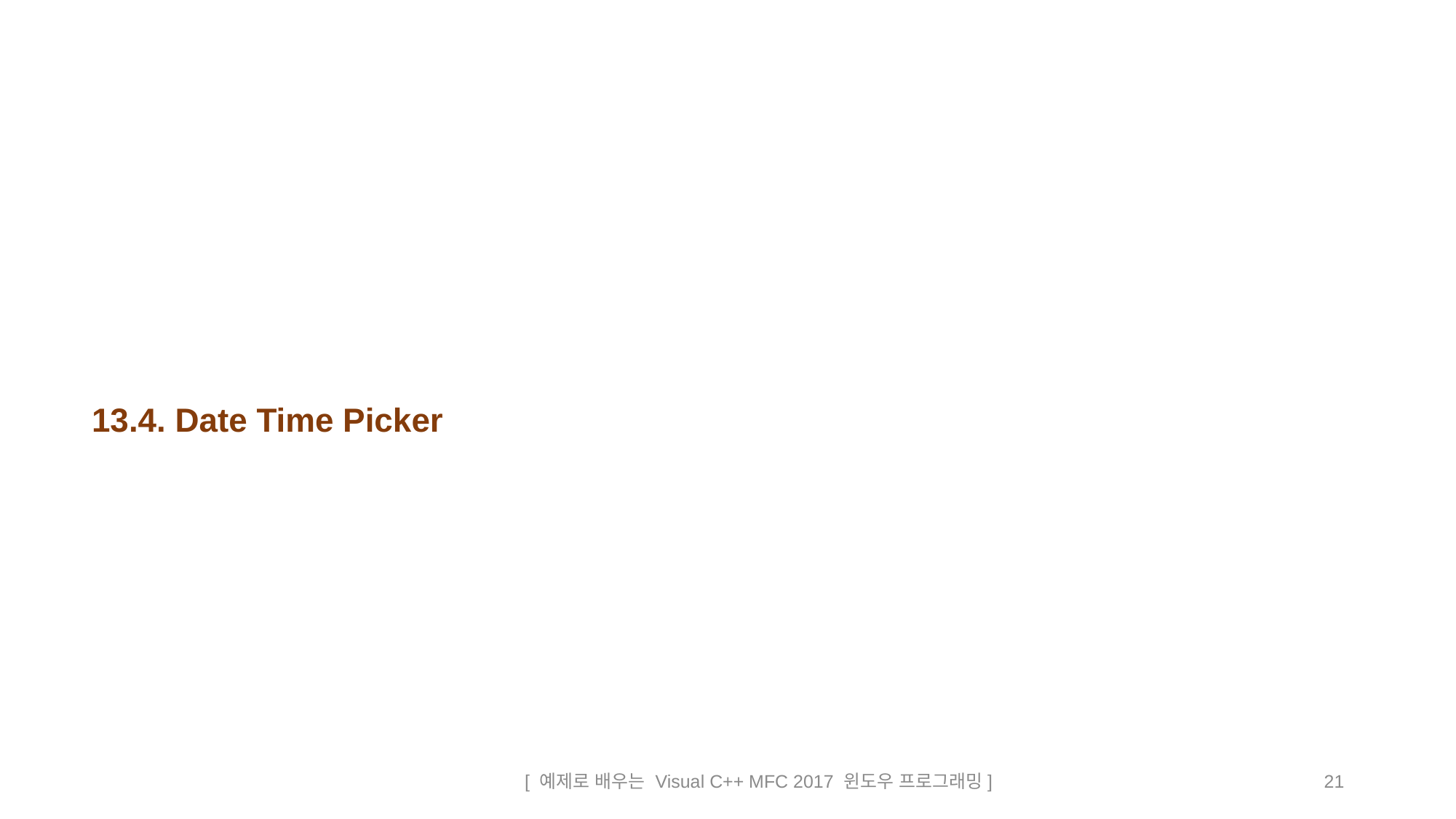

# 13.4. Date Time Picker
[ 예제로 배우는 Visual C++ MFC 2017 윈도우 프로그래밍]
21